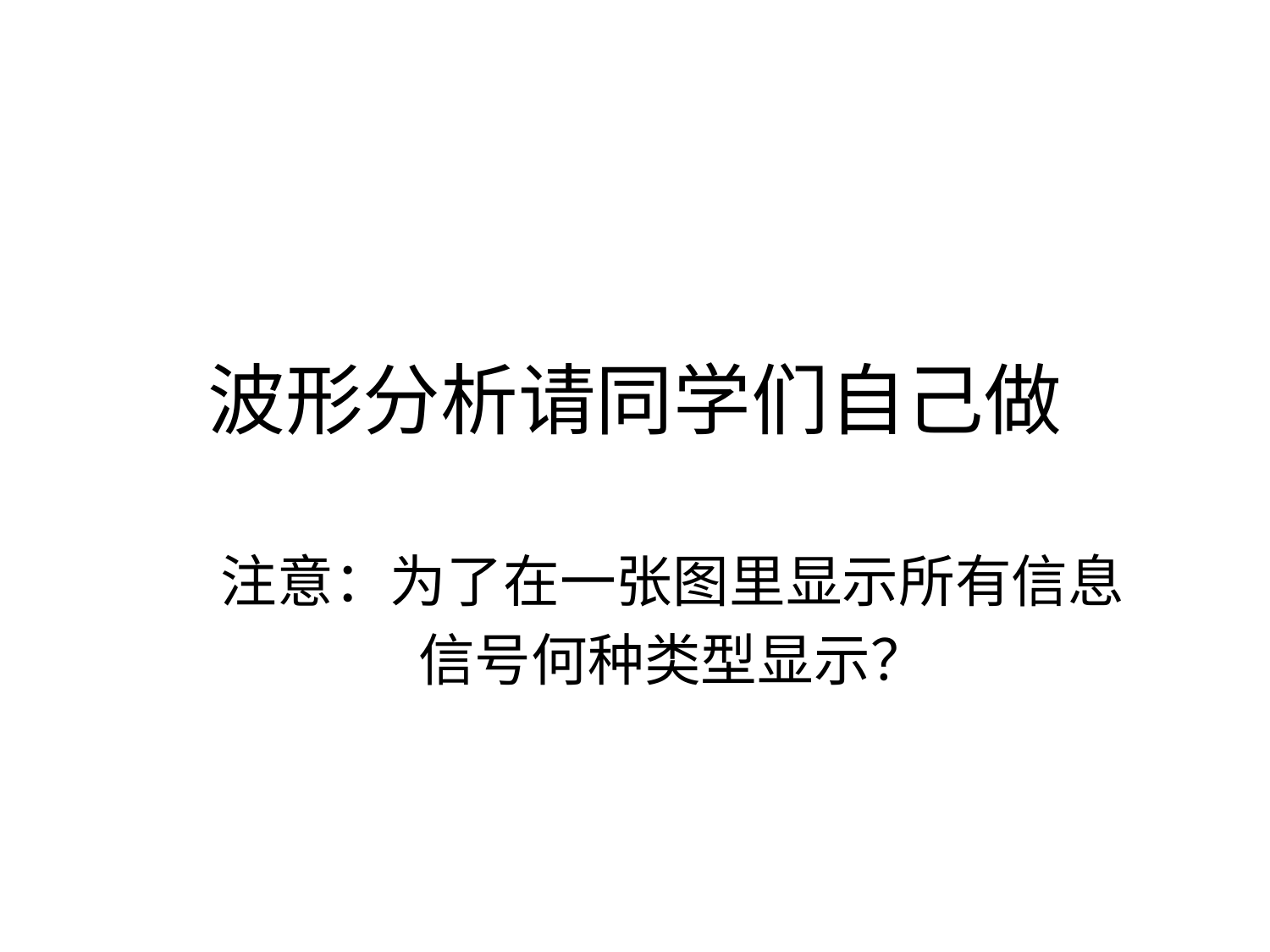

# 波形分析请同学们自己做
注意：为了在一张图里显示所有信息
信号何种类型显示？